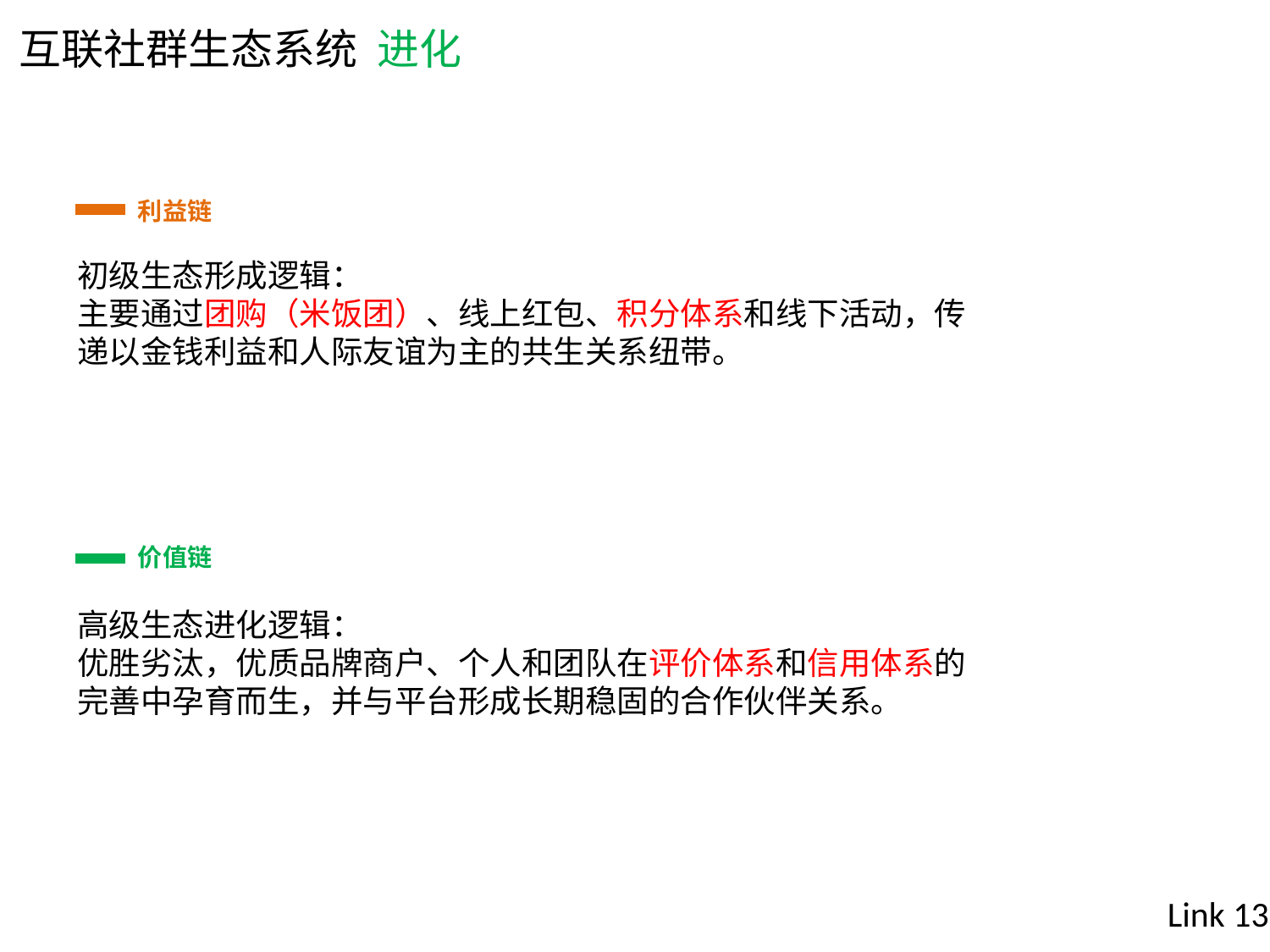

互联社群生态系统
进化
利益链
初级生态形成逻辑：
主要通过团购（米饭团）、线上红包、积分体系和线下活动，传递以金钱利益和人际友谊为主的共生关系纽带。

价值链
高级生态进化逻辑：
优胜劣汰，优质品牌商户、个人和团队在评价体系和信用体系的完善中孕育而生，并与平台形成长期稳固的合作伙伴关系。
Link 13